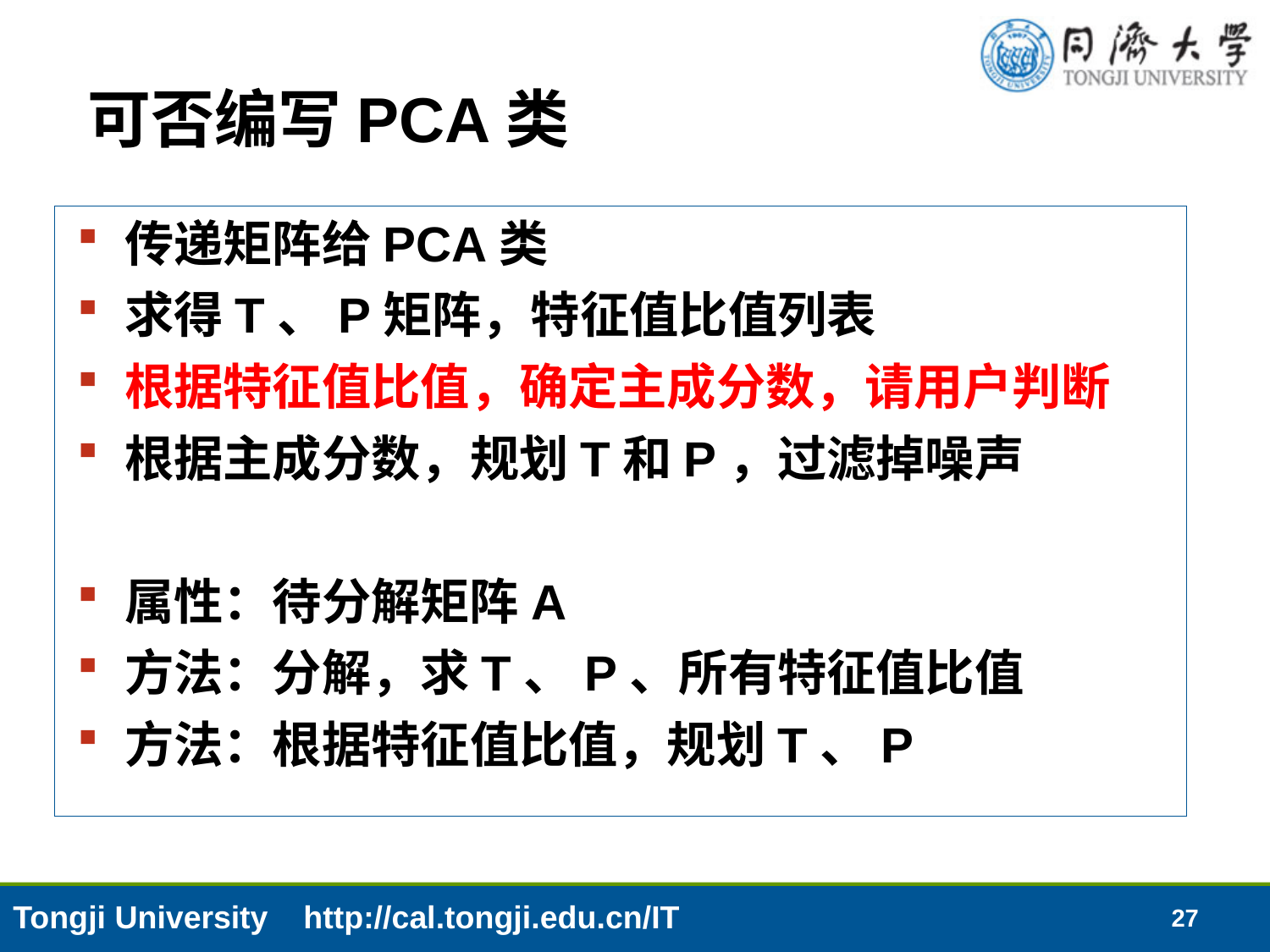

# 可否编写PCA类
传递矩阵给PCA类
求得T、P矩阵，特征值比值列表
根据特征值比值，确定主成分数，请用户判断
根据主成分数，规划T和P，过滤掉噪声

属性：待分解矩阵A
方法：分解，求T、P、所有特征值比值
方法：根据特征值比值，规划T、P